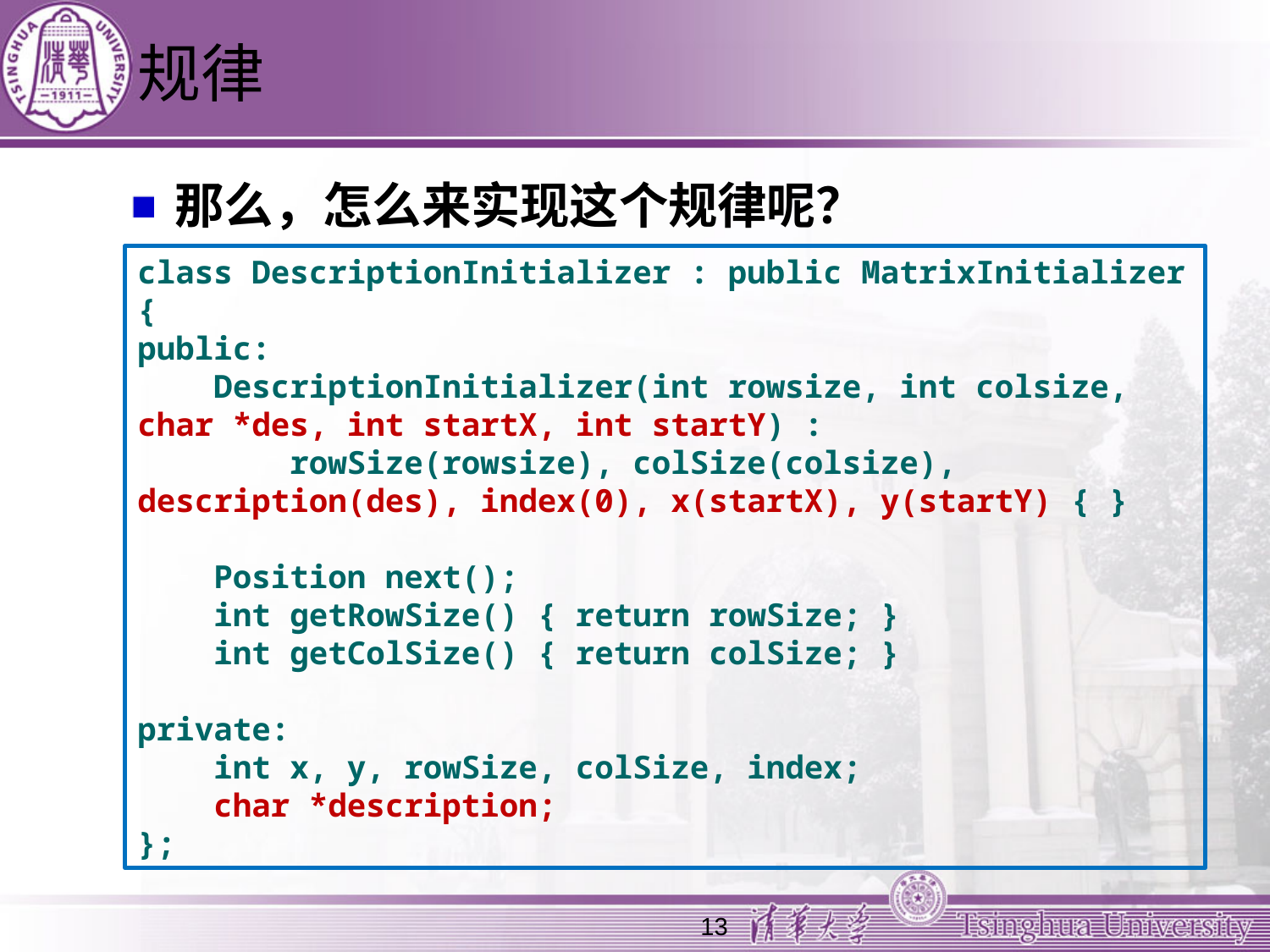

# 规律
那么，怎么来实现这个规律呢？
class DescriptionInitializer : public MatrixInitializer {
public:
    DescriptionInitializer(int rowsize, int colsize, char *des, int startX, int startY) :
        rowSize(rowsize), colSize(colsize), description(des), index(0), x(startX), y(startY) { }

    Position next();
    int getRowSize() { return rowSize; }
    int getColSize() { return colSize; }

private:
    int x, y, rowSize, colSize, index;
    char *description;
};
13